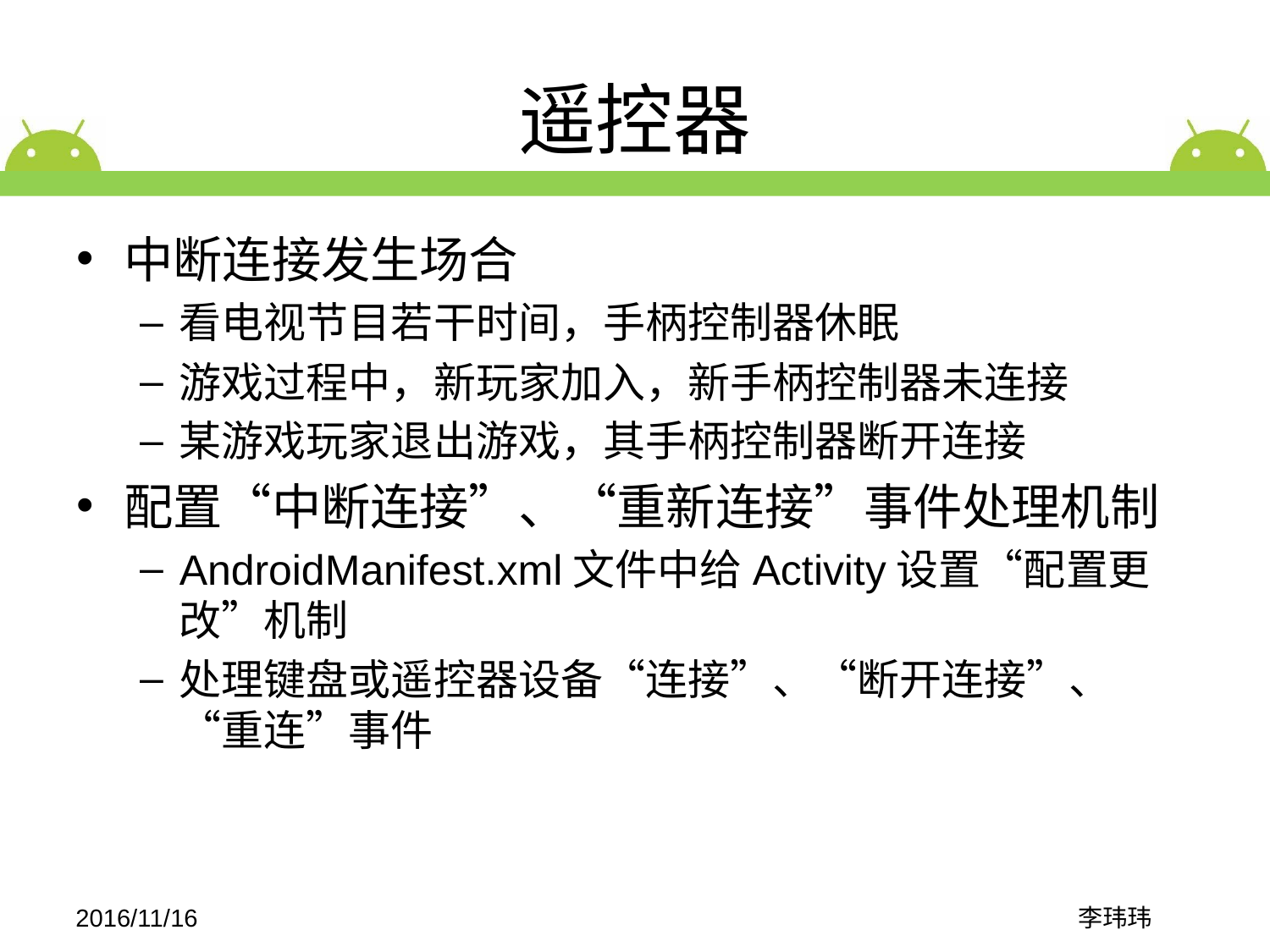

# 遥控器
中断连接发生场合
看电视节目若干时间，手柄控制器休眠
游戏过程中，新玩家加入，新手柄控制器未连接
某游戏玩家退出游戏，其手柄控制器断开连接
配置“中断连接”、“重新连接”事件处理机制
AndroidManifest.xml文件中给Activity设置“配置更改”机制
处理键盘或遥控器设备“连接”、“断开连接”、“重连”事件